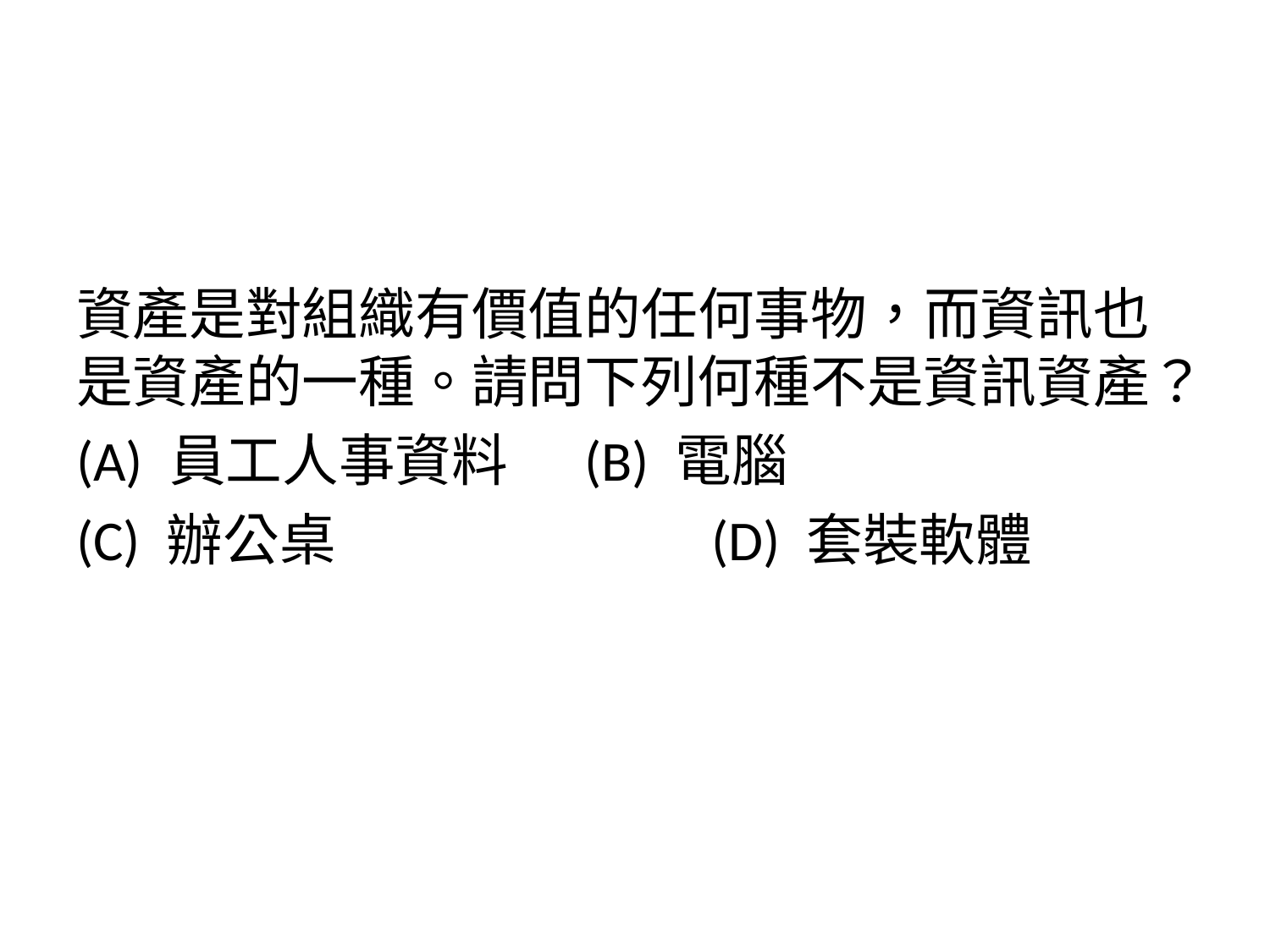

資產是對組織有價值的任何事物，而資訊也是資產的一種。請問下列何種不是資訊資產？
(A) 員工人事資料	(B) 電腦
(C) 辦公桌			(D) 套裝軟體